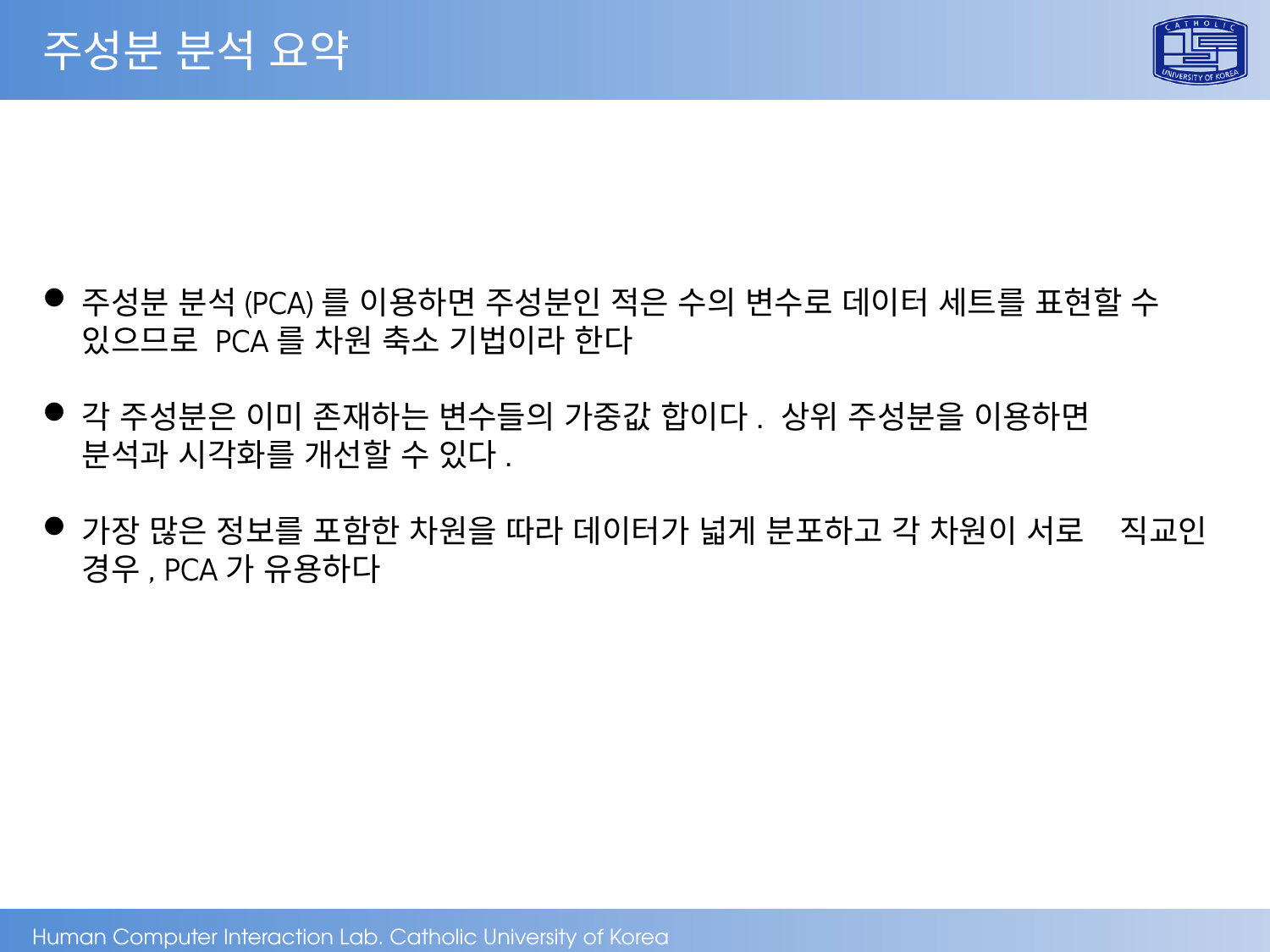

주성분 분석 요약
주성분 분석(PCA)를 이용하면 주성분인 적은 수의 변수로 데이터 세트를 표현할 수 있으므로 PCA를 차원 축소 기법이라 한다

각 주성분은 이미 존재하는 변수들의 가중값 합이다. 상위 주성분을 이용하면      분석과 시각화를 개선할 수 있다.

가장 많은 정보를 포함한 차원을 따라 데이터가 넓게 분포하고 각 차원이 서로    직교인 경우, PCA가 유용하다